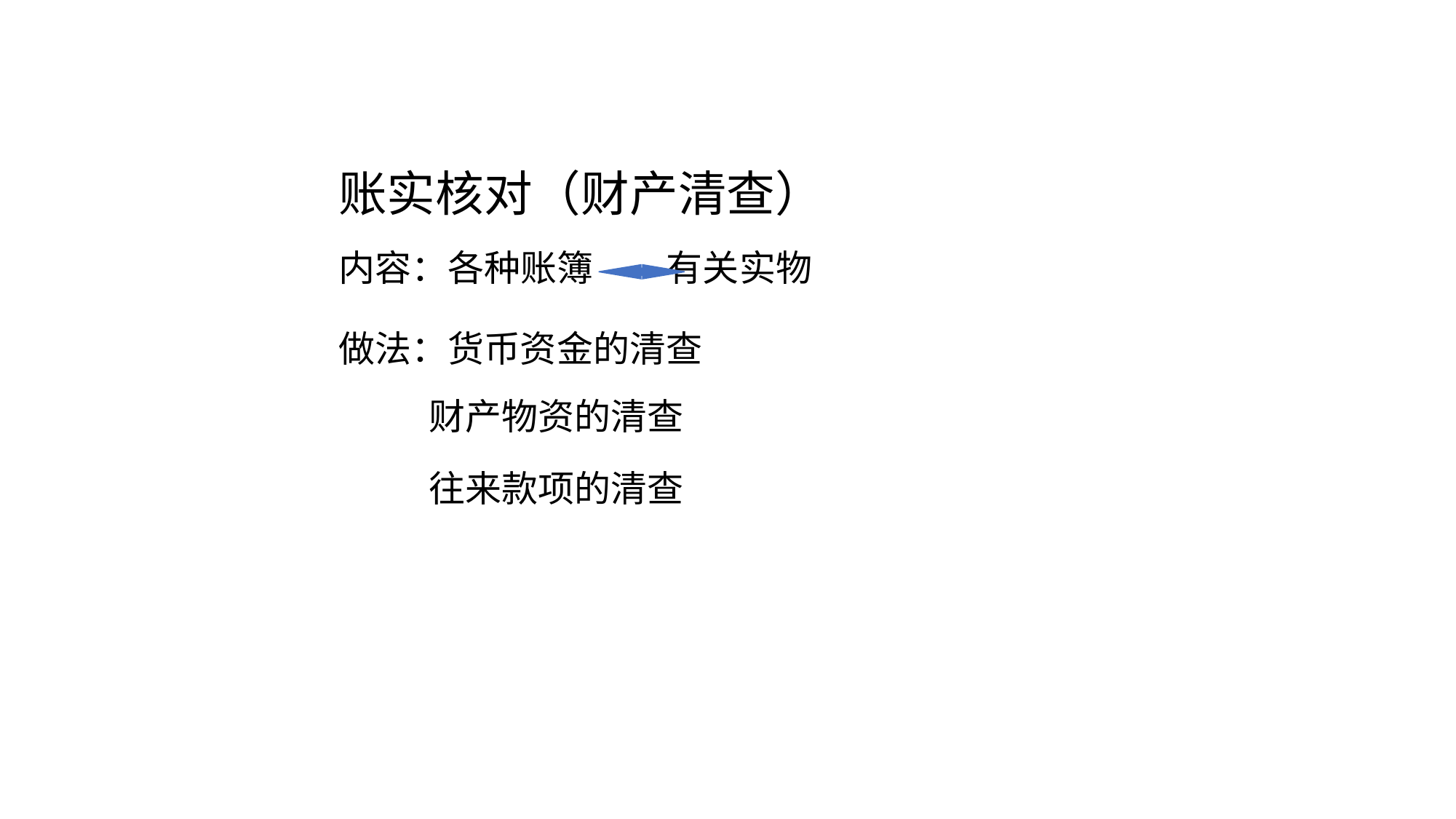

# 账实核对（财产清查）
内容：各种账簿         有关实物
做法：货币资金的清查
          财产物资的清查
          往来款项的清查